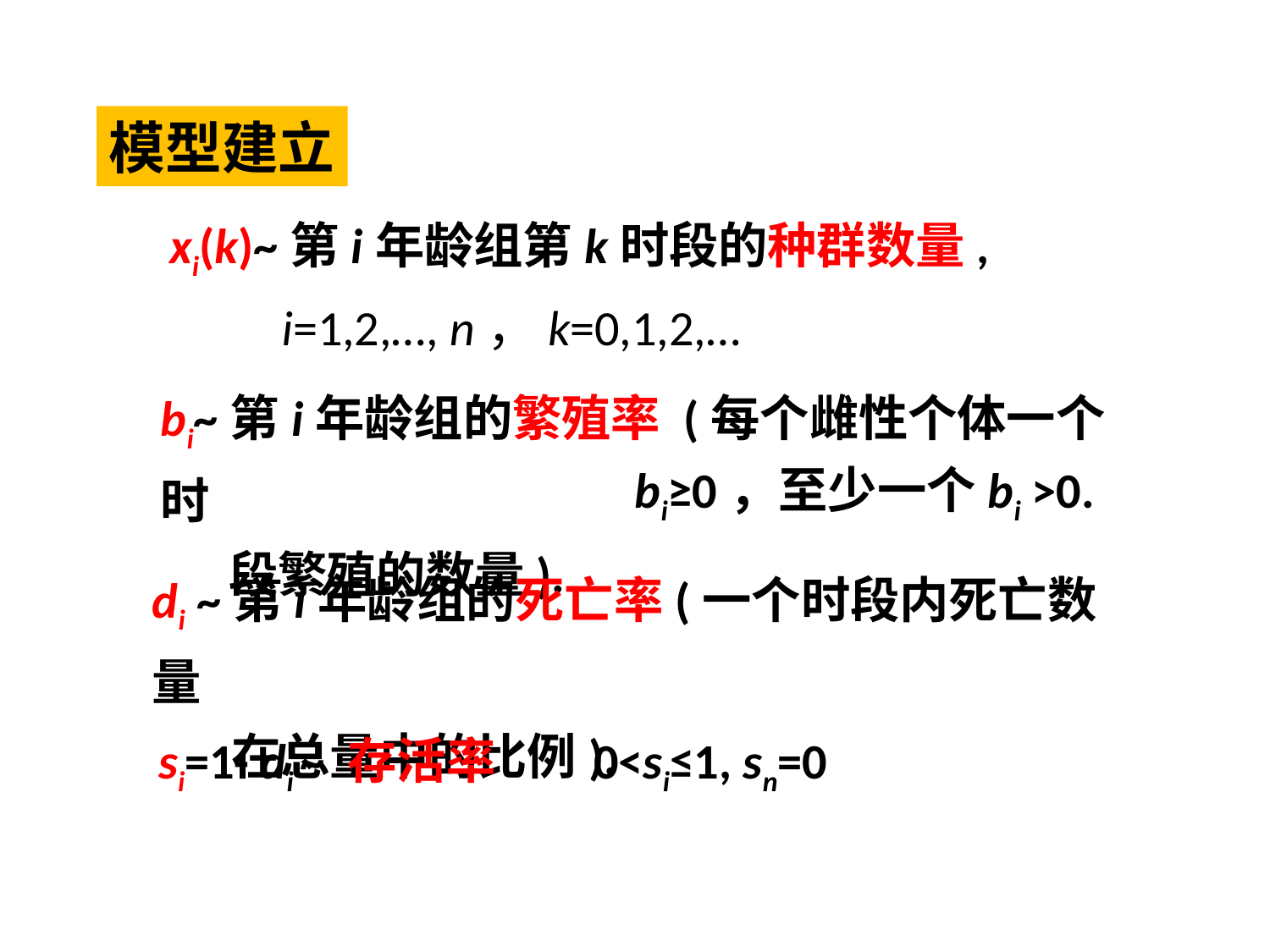

模型建立
xi(k)~第i年龄组第k时段的种群数量,
          i=1,2,…, n，k=0,1,2,…
bi~第i年龄组的繁殖率 (每个雌性个体一个时
     段繁殖的数量).
bi≥0，至少一个bi >0.
di ~第i年龄组的死亡率(一个时段内死亡数量
      在总量中的比例).
si=1- di ~ 存活率
0<si≤1, sn=0